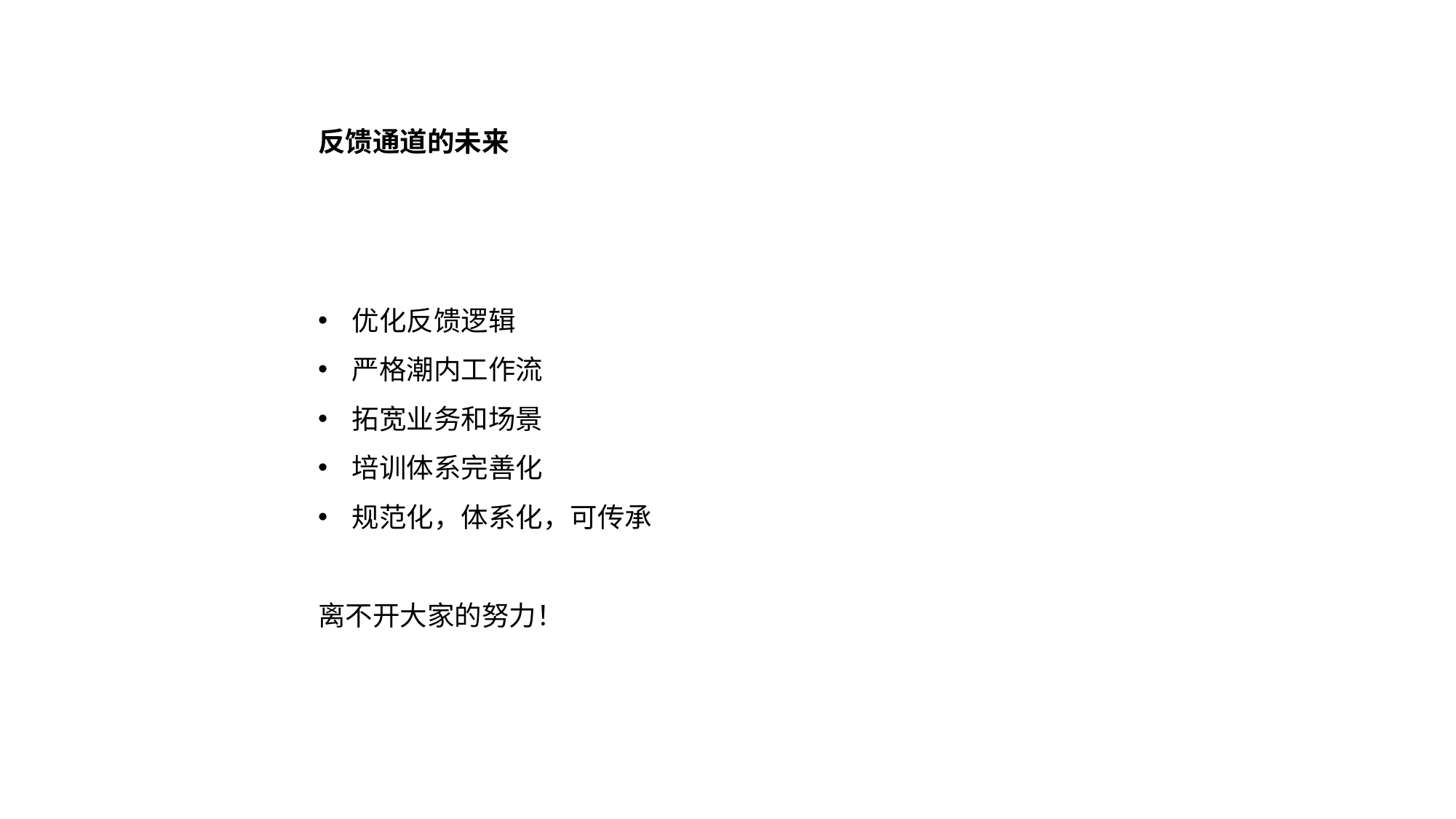

反馈通道的未来
优化反馈逻辑
严格潮内工作流
拓宽业务和场景
培训体系完善化
规范化，体系化，可传承

离不开大家的努力！